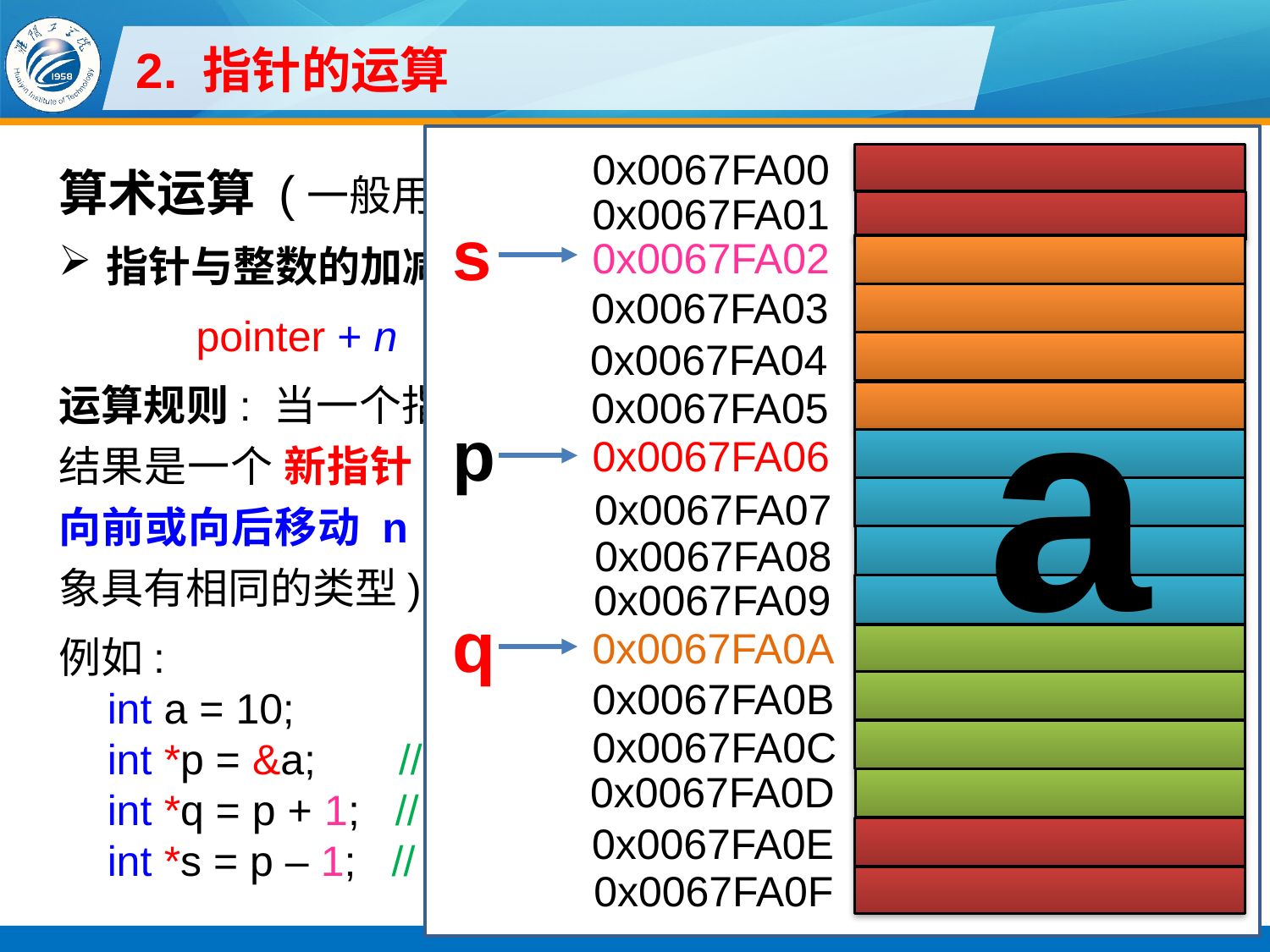

# 2. 指针的运算

0x0067FA00

0x0067FA01
0x0067FA02
0x0067FA03
0x0067FA04
0x0067FA05
0x0067FA06
0x0067FA07
0x0067FA08
0x0067FA09
0x0067FA0A
0x0067FA0B
0x0067FA0C
0x0067FA0D
0x0067FA0E
0x0067FA0F
a
算术运算 (一般用于数组运算)
指针与整数的加减运算
pointer + n      或      pointer - n
运算规则: 当一个指针与一个 整数值 进行相加或相减运算时, 结果是一个 新指针, 该新指针从原始指针所指向的地址开始, 向前或向后移动 n 个指定类型元素 (与原始指针所指向的对象具有相同的类型) 的位置 。
例如:
int a = 10;
int *p = &a;       // p 指向 a
int *q = p + 1;   // q 指向 a 的前一个元素
int *s = p – 1;   // s 指向 a 的后一个元素
s
p
q